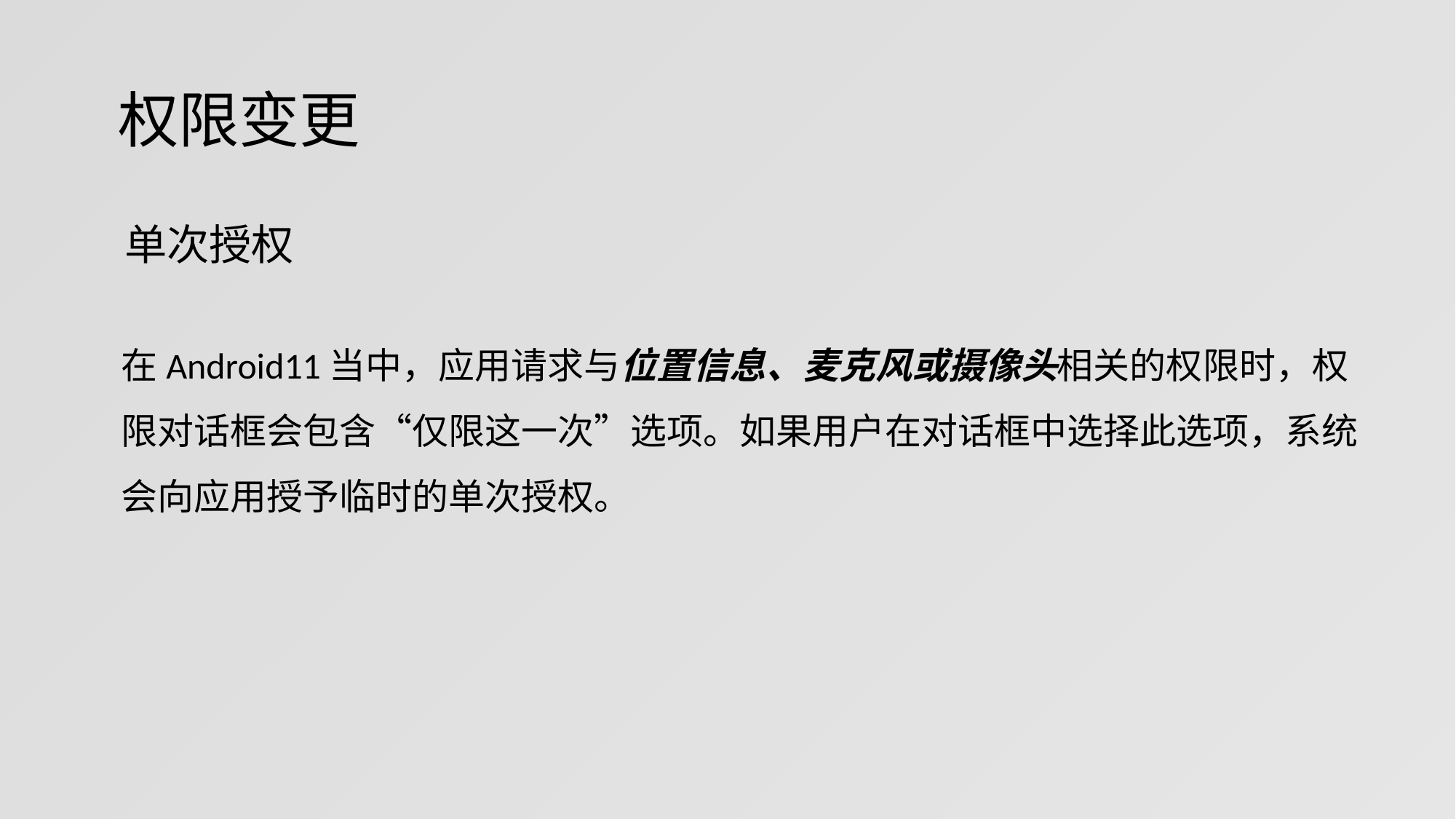

# 权限变更
单次授权

在Android11当中，应用请求与位置信息、麦克风或摄像头相关的权限时，权限对话框会包含“仅限这一次”选项。如果用户在对话框中选择此选项，系统会向应用授予临时的单次授权。